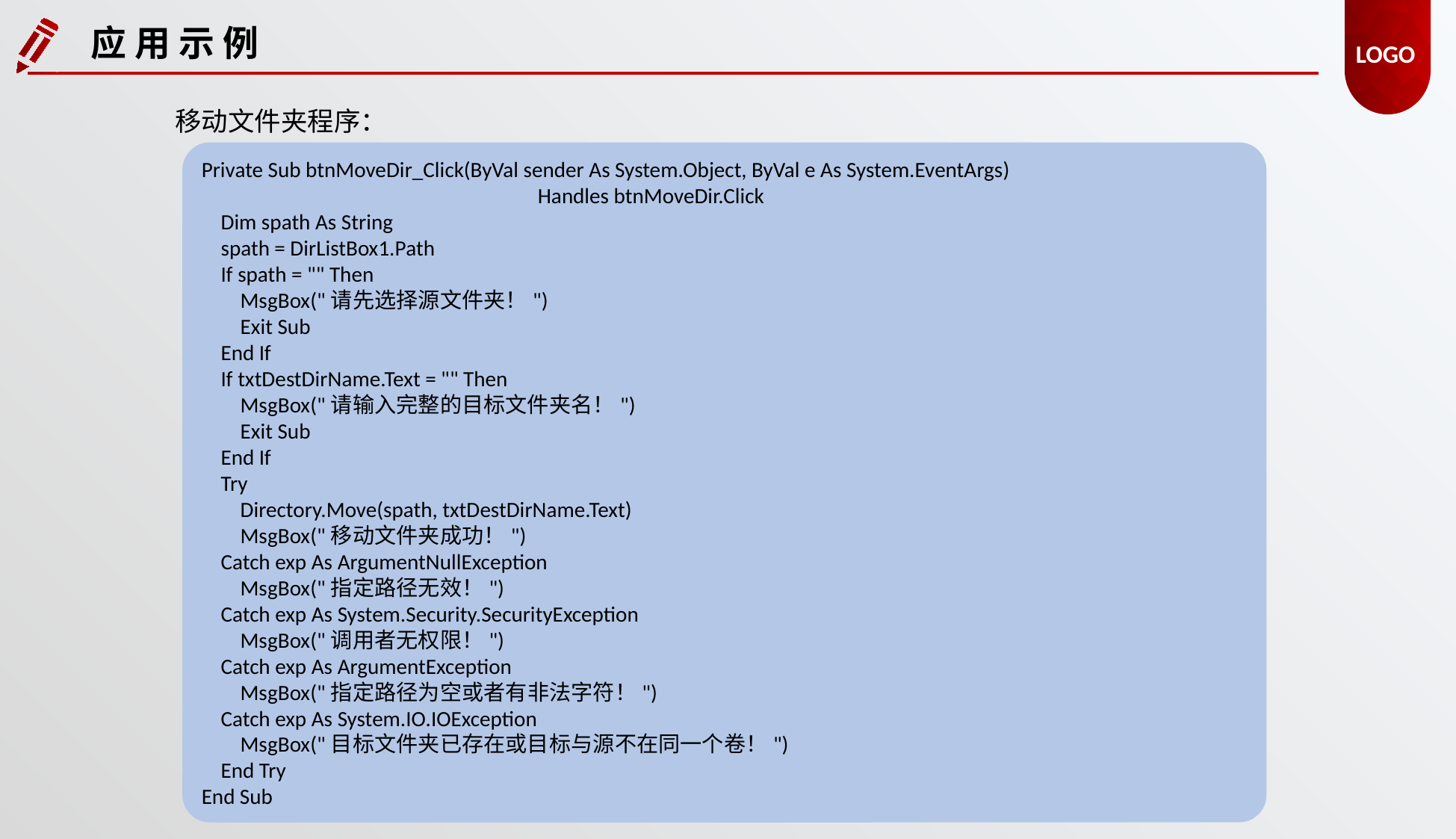

应 用 示 例
移动文件夹程序：
Private Sub btnMoveDir_Click(ByVal sender As System.Object, ByVal e As System.EventArgs)
			Handles btnMoveDir.Click
    Dim spath As String
    spath = DirListBox1.Path
    If spath = "" Then
        MsgBox("请先选择源文件夹！")
        Exit Sub
    End If
    If txtDestDirName.Text = "" Then
        MsgBox("请输入完整的目标文件夹名！")
        Exit Sub
    End If
    Try
        Directory.Move(spath, txtDestDirName.Text)
        MsgBox("移动文件夹成功！")
    Catch exp As ArgumentNullException
        MsgBox("指定路径无效！")
    Catch exp As System.Security.SecurityException
        MsgBox("调用者无权限！")
    Catch exp As ArgumentException
        MsgBox("指定路径为空或者有非法字符！")
    Catch exp As System.IO.IOException
        MsgBox("目标文件夹已存在或目标与源不在同一个卷！")
    End Try
End Sub